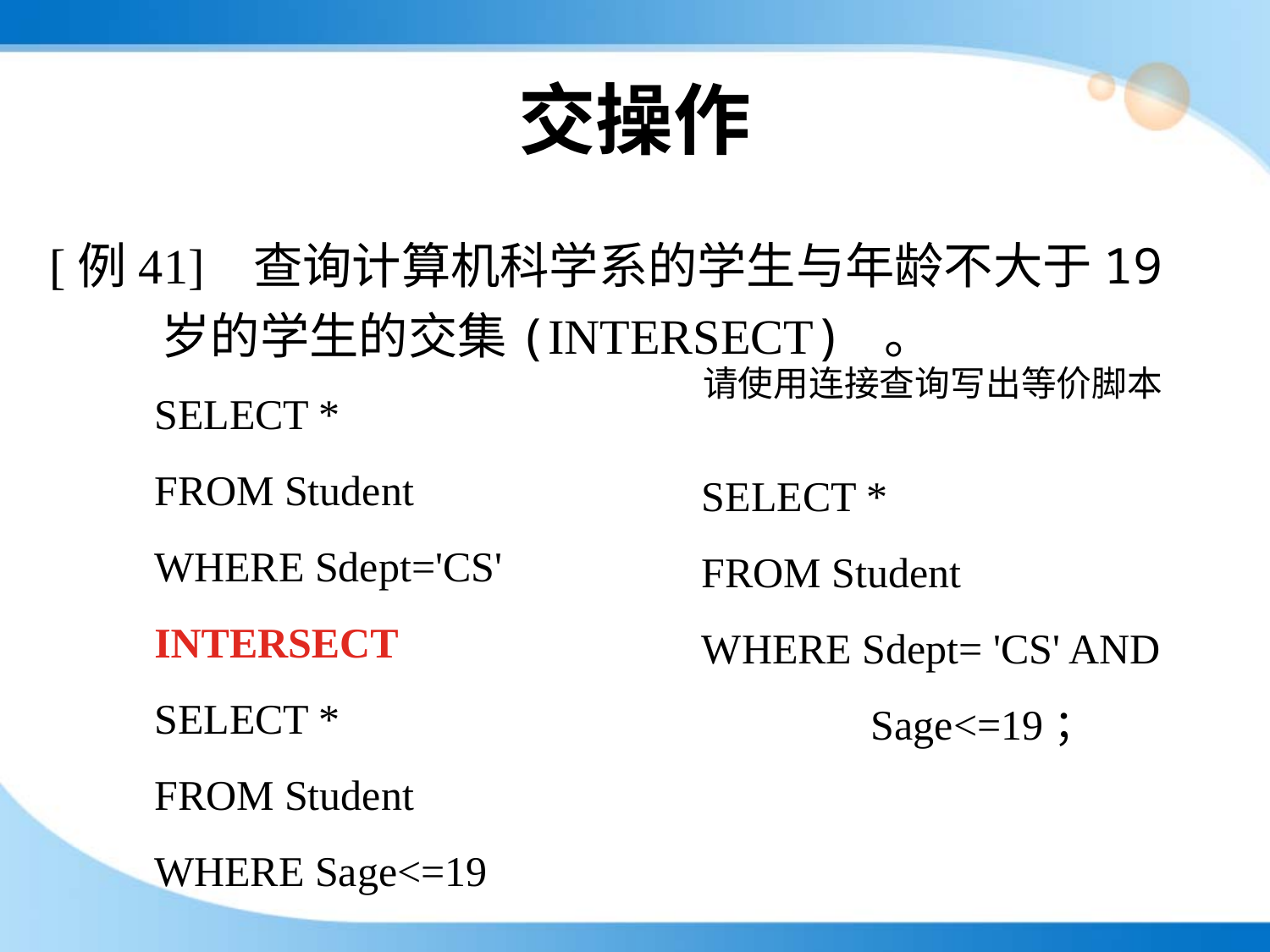

# 交操作
[例41]   查询计算机科学系的学生与年龄不大于19岁的学生的交集(INTERSECT) 。
请使用连接查询写出等价脚本
SELECT *
FROM Student
WHERE Sdept='CS'
INTERSECT
SELECT *
FROM Student
WHERE Sage<=19
SELECT *
FROM Student
WHERE Sdept= 'CS' AND
                Sage<=19；